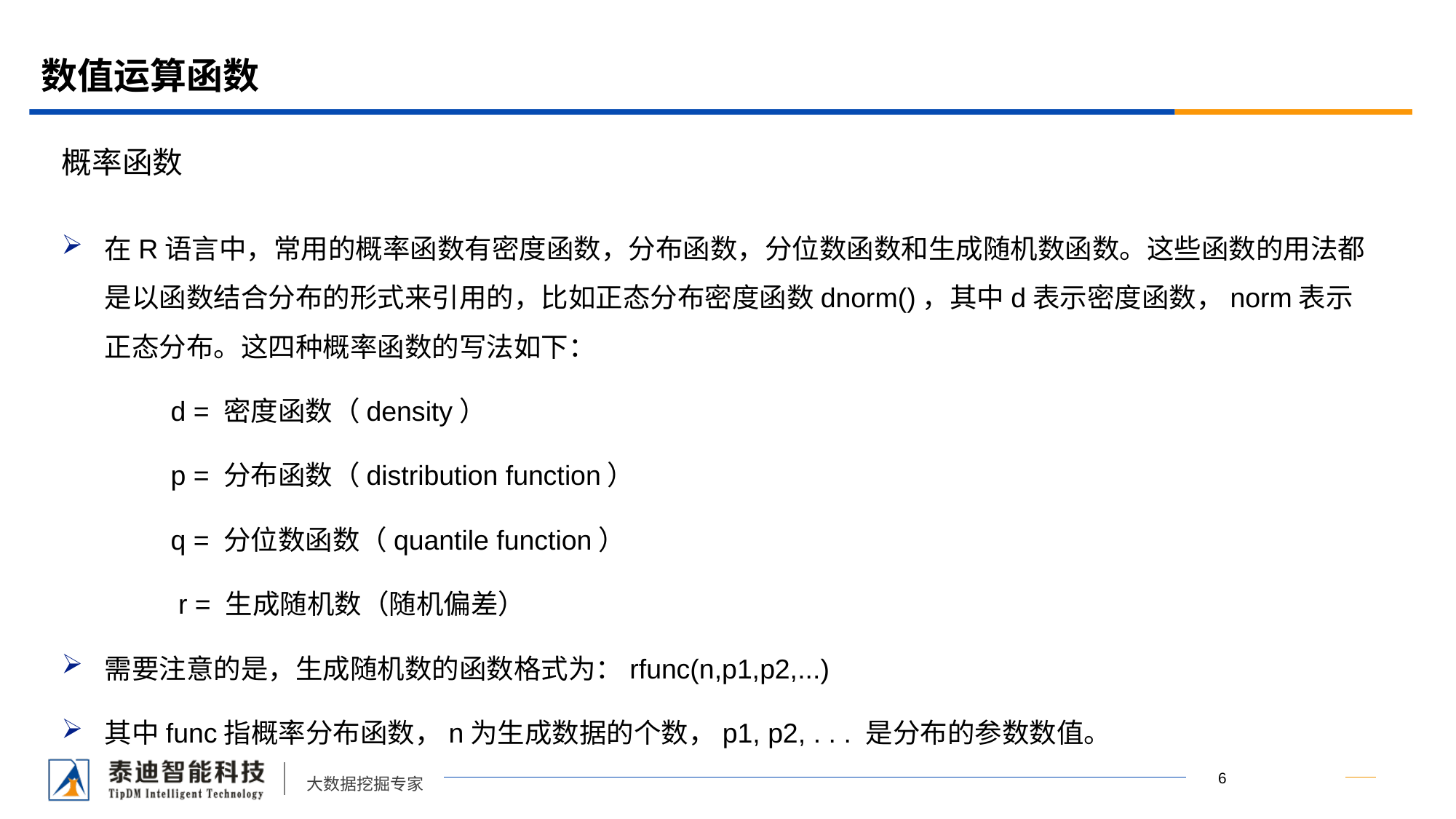

# 数值运算函数

概率函数

在R语言中，常用的概率函数有密度函数，分布函数，分位数函数和生成随机数函数。这些函数的用法都是以函数结合分布的形式来引用的，比如正态分布密度函数dnorm()，其中d表示密度函数，norm表示正态分布。这四种概率函数的写法如下：
	d = 密度函数（density）
	p = 分布函数（distribution function）
	q = 分位数函数（quantile function）
	 r = 生成随机数（随机偏差）
需要注意的是，生成随机数的函数格式为：rfunc(n,p1,p2,...)
其中func指概率分布函数，n为生成数据的个数，p1, p2, . . . 是分布的参数数值。